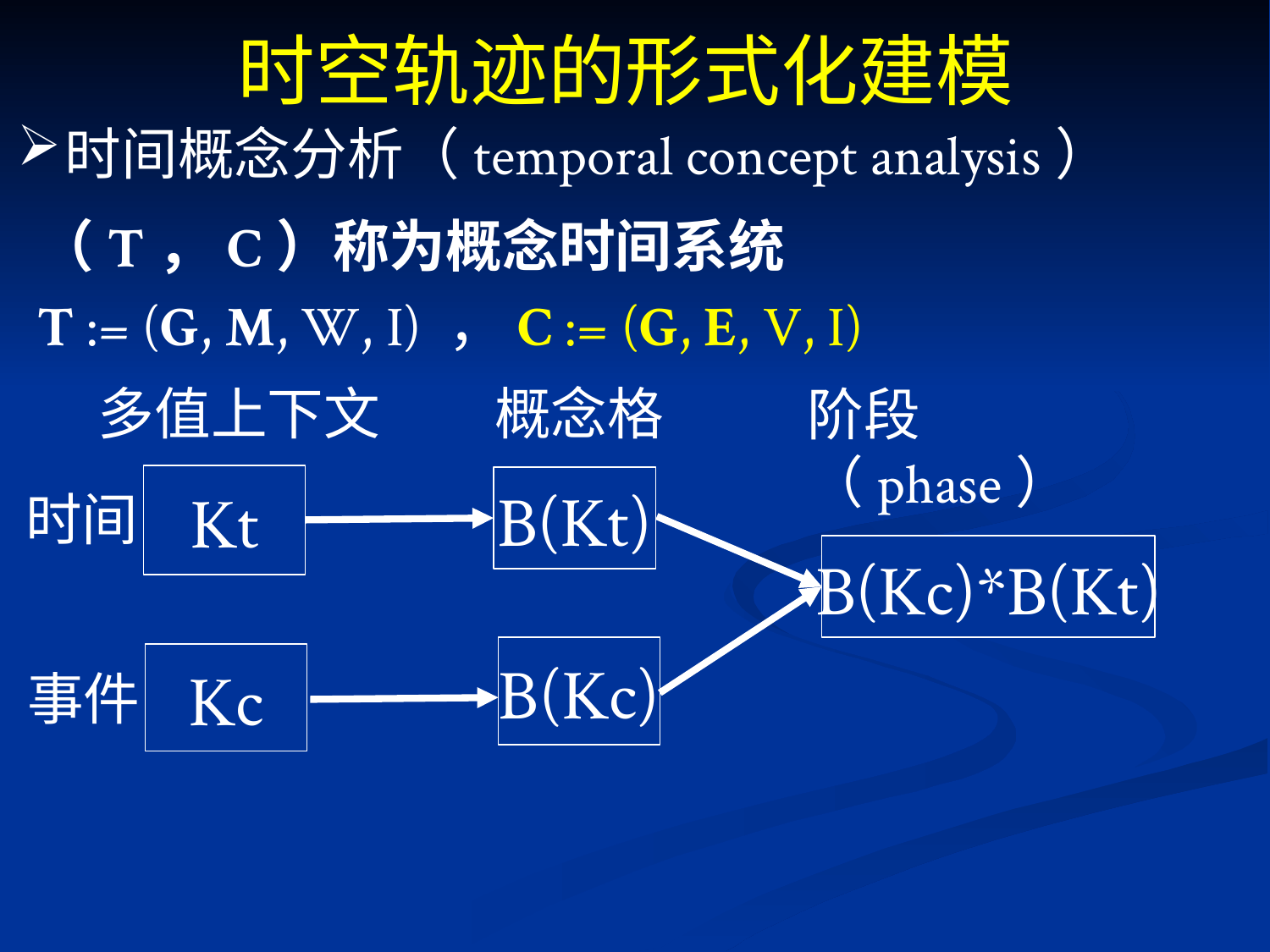

时空轨迹的形式化建模
时间概念分析（temporal concept analysis）

（T，C）称为概念时间系统
T := (G, M, W, I) ，C := (G, E, V, I)
概念格
多值上下文
阶段（phase）
Kt
B(Kt)
时间
B(Kc)*B(Kt)
B(Kc)
Kc
事件